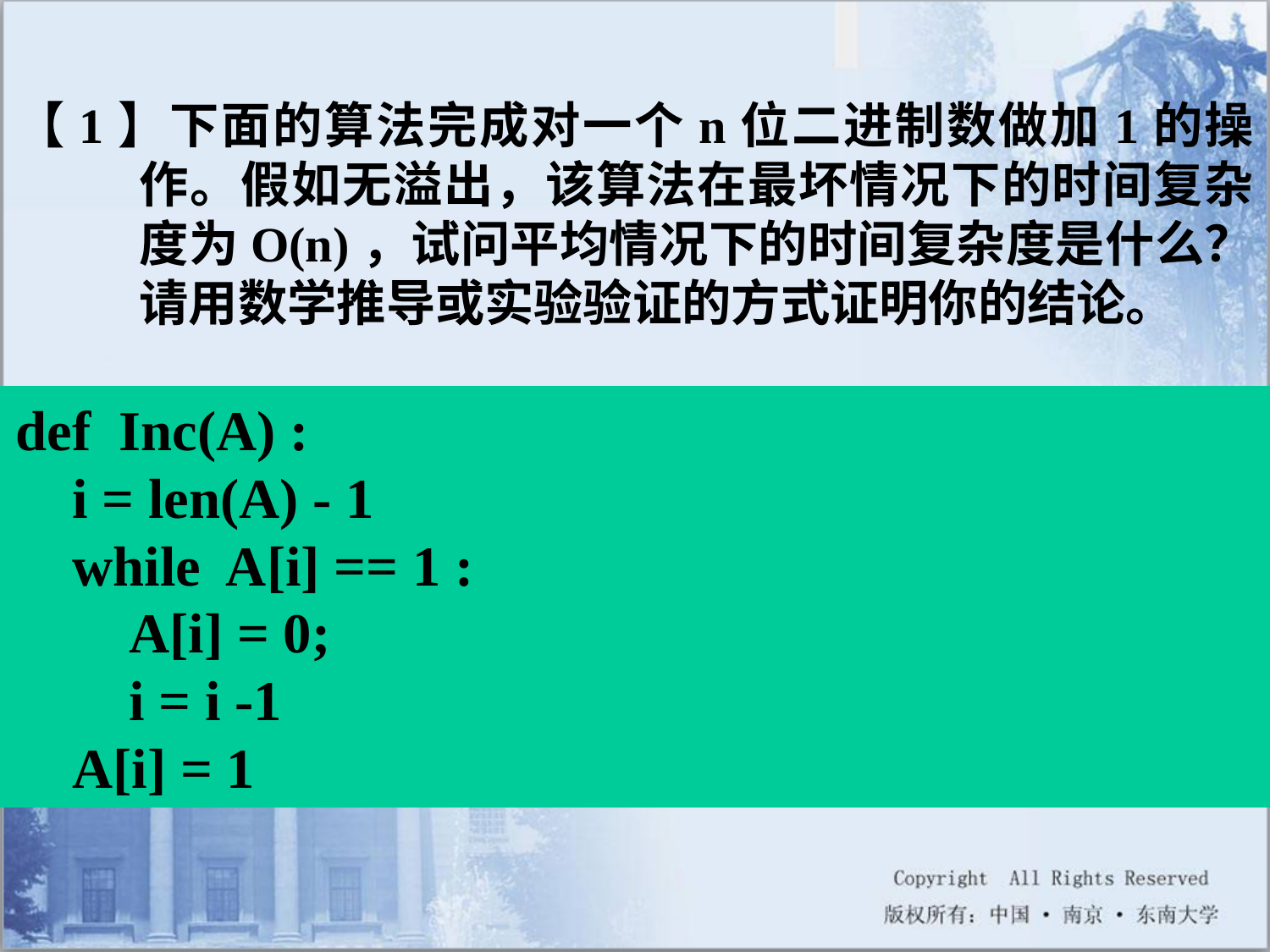

【1】下面的算法完成对一个n位二进制数做加1的操作。假如无溢出，该算法在最坏情况下的时间复杂度为O(n)，试问平均情况下的时间复杂度是什么？请用数学推导或实验验证的方式证明你的结论。
def  Inc(A) :
    i = len(A) - 1
    while  A[i] == 1 :
        A[i] = 0;
        i = i -1
    A[i] = 1